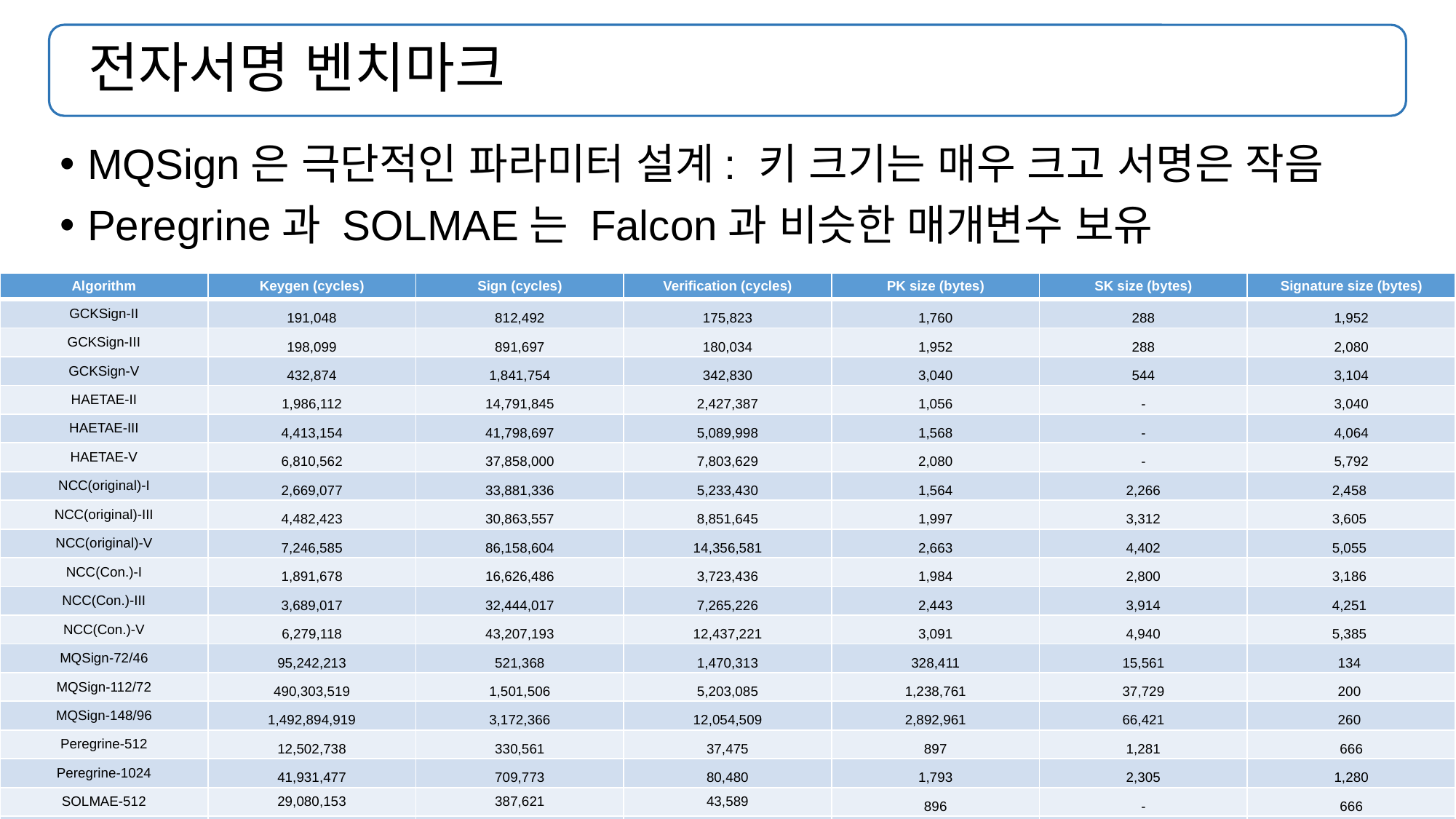

# 전자서명 벤치마크
MQSign은 극단적인 파라미터 설계: 키 크기는 매우 크고 서명은 작음
Peregrine과 SOLMAE는 Falcon과 비슷한 매개변수 보유
| Algorithm | Keygen (cycles) | Sign (cycles) | Verification (cycles) | PK size (bytes) | SK size (bytes) | Signature size (bytes) |
| --- | --- | --- | --- | --- | --- | --- |
| GCKSign-II | 191,048 | 812,492 | 175,823 | 1,760 | 288 | 1,952 |
| GCKSign-III | 198,099 | 891,697 | 180,034 | 1,952 | 288 | 2,080 |
| GCKSign-V | 432,874 | 1,841,754 | 342,830 | 3,040 | 544 | 3,104 |
| HAETAE-II | 1,986,112 | 14,791,845 | 2,427,387 | 1,056 | - | 3,040 |
| HAETAE-III | 4,413,154 | 41,798,697 | 5,089,998 | 1,568 | - | 4,064 |
| HAETAE-V | 6,810,562 | 37,858,000 | 7,803,629 | 2,080 | - | 5,792 |
| NCC(original)-I | 2,669,077 | 33,881,336 | 5,233,430 | 1,564 | 2,266 | 2,458 |
| NCC(original)-III | 4,482,423 | 30,863,557 | 8,851,645 | 1,997 | 3,312 | 3,605 |
| NCC(original)-V | 7,246,585 | 86,158,604 | 14,356,581 | 2,663 | 4,402 | 5,055 |
| NCC(Con.)-I | 1,891,678 | 16,626,486 | 3,723,436 | 1,984 | 2,800 | 3,186 |
| NCC(Con.)-III | 3,689,017 | 32,444,017 | 7,265,226 | 2,443 | 3,914 | 4,251 |
| NCC(Con.)-V | 6,279,118 | 43,207,193 | 12,437,221 | 3,091 | 4,940 | 5,385 |
| MQSign-72/46 | 95,242,213 | 521,368 | 1,470,313 | 328,411 | 15,561 | 134 |
| MQSign-112/72 | 490,303,519 | 1,501,506 | 5,203,085 | 1,238,761 | 37,729 | 200 |
| MQSign-148/96 | 1,492,894,919 | 3,172,366 | 12,054,509 | 2,892,961 | 66,421 | 260 |
| Peregrine-512 | 12,502,738 | 330,561 | 37,475 | 897 | 1,281 | 666 |
| Peregrine-1024 | 41,931,477 | 709,773 | 80,480 | 1,793 | 2,305 | 1,280 |
| SOLMAE-512 | 29,080,153 | 387,621 | 43,589 | 896 | - | 666 |
| SOLMAE-1024 | 70,391,110 | 768,220 | 144,557 | 1,792 | - | 1,375 |